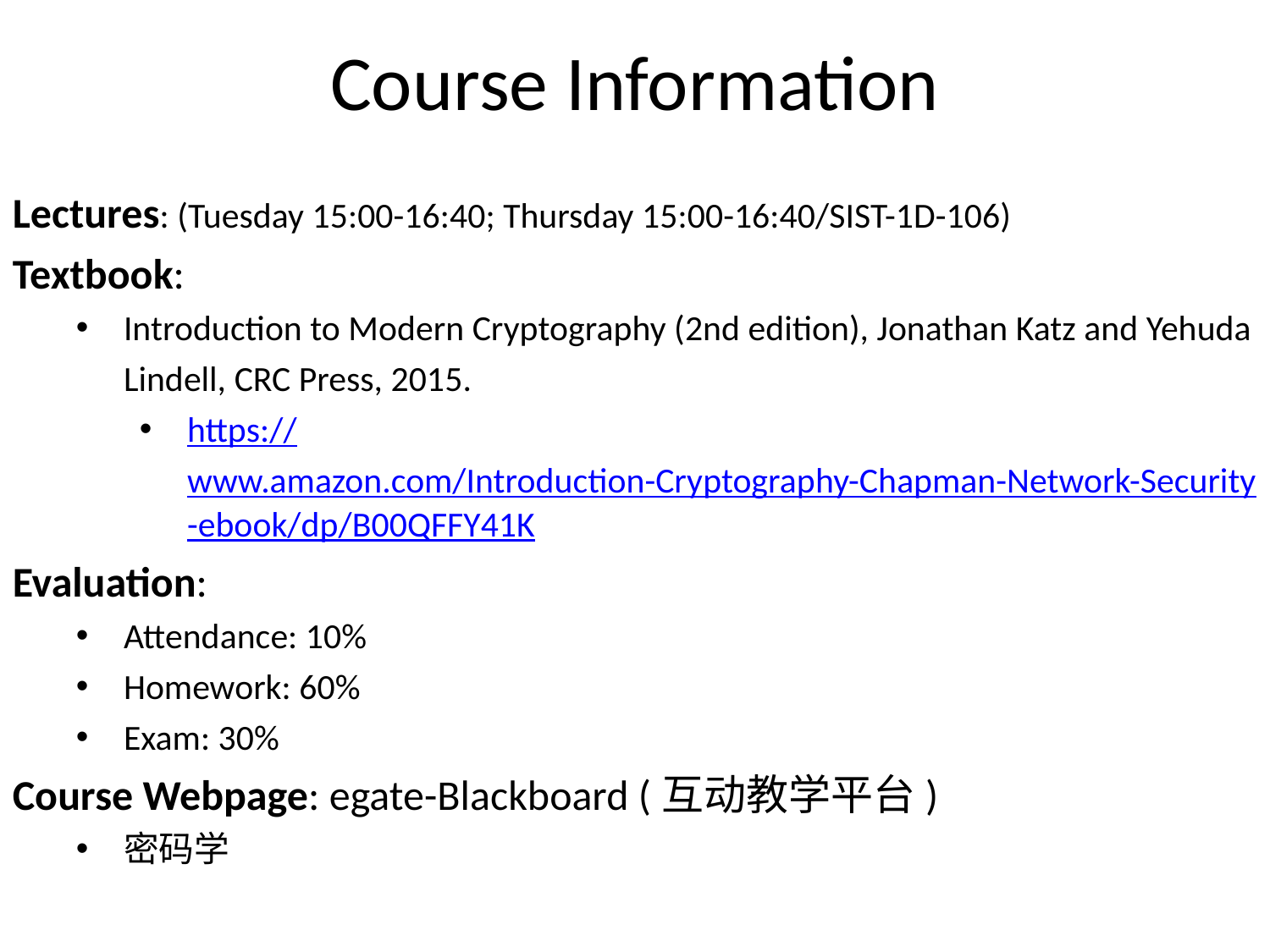

# Course Information
Lectures: (Tuesday 15:00-16:40; Thursday 15:00-16:40/SIST-1D-106)
Textbook:
Introduction to Modern Cryptography (2nd edition), Jonathan Katz and Yehuda Lindell, CRC Press, 2015.
https://www.amazon.com/Introduction-Cryptography-Chapman-Network-Security-ebook/dp/B00QFFY41K
Evaluation:
Attendance: 10%
Homework: 60%
Exam: 30%
Course Webpage: egate-Blackboard (互动教学平台)
密码学